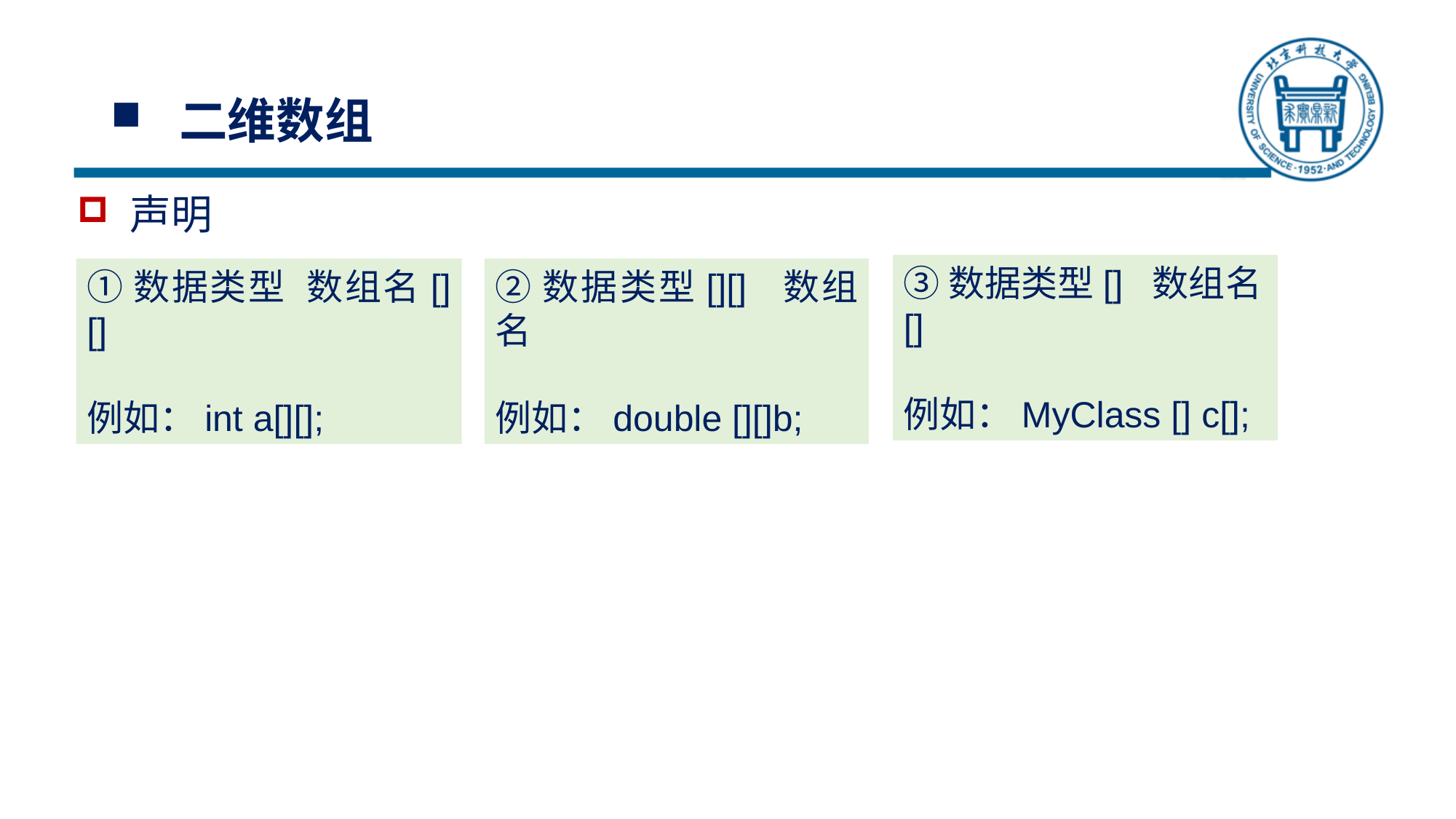

# 二维数组
声明
③数据类型[]  数组名[]

例如：MyClass [] c[];
②数据类型[][]  数组名

例如：double [][]b;
①数据类型  数组名[][]

例如：int a[][];